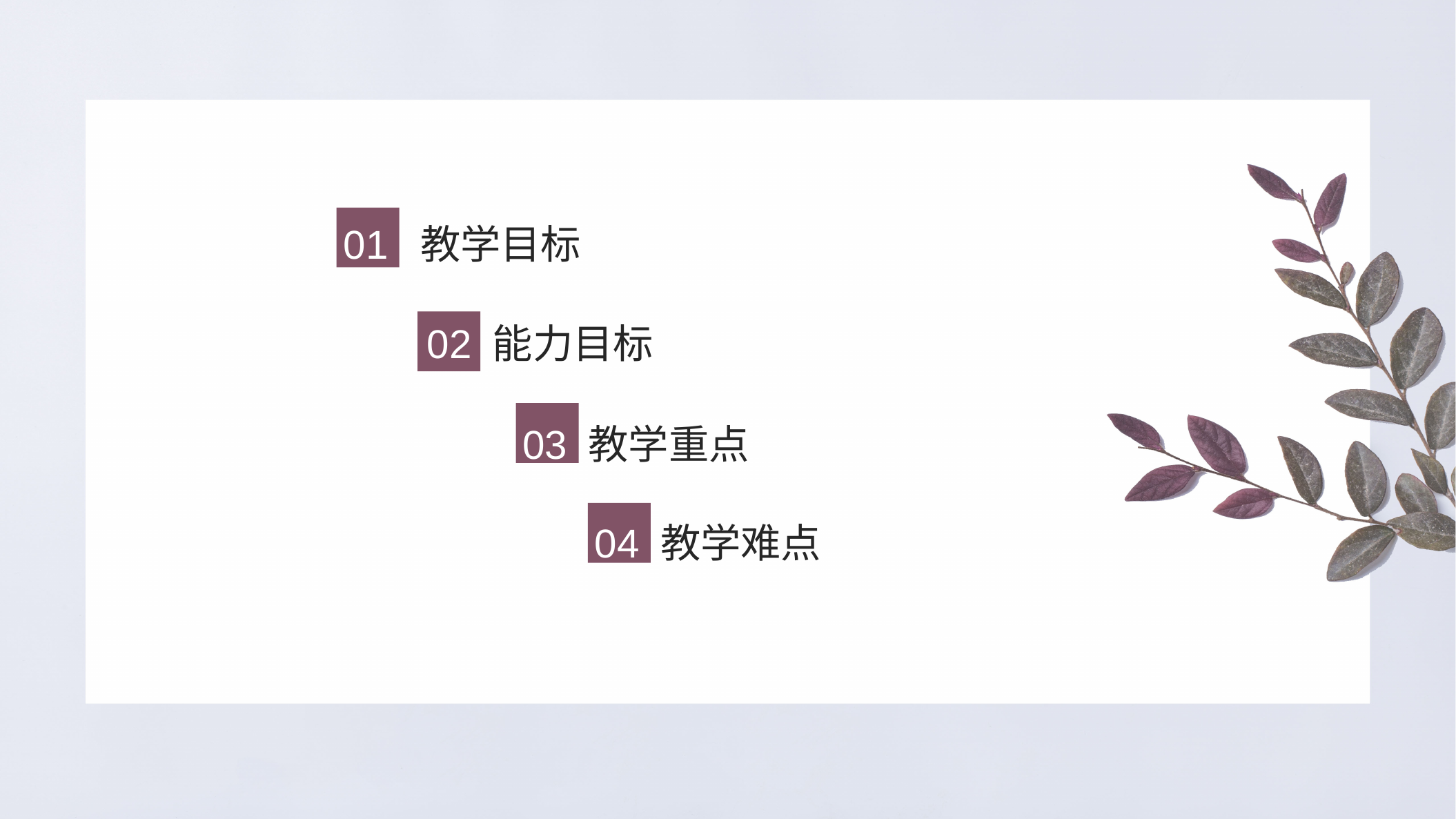

01  教学目标

02 能力目标

03 教学重点
04 教学难点